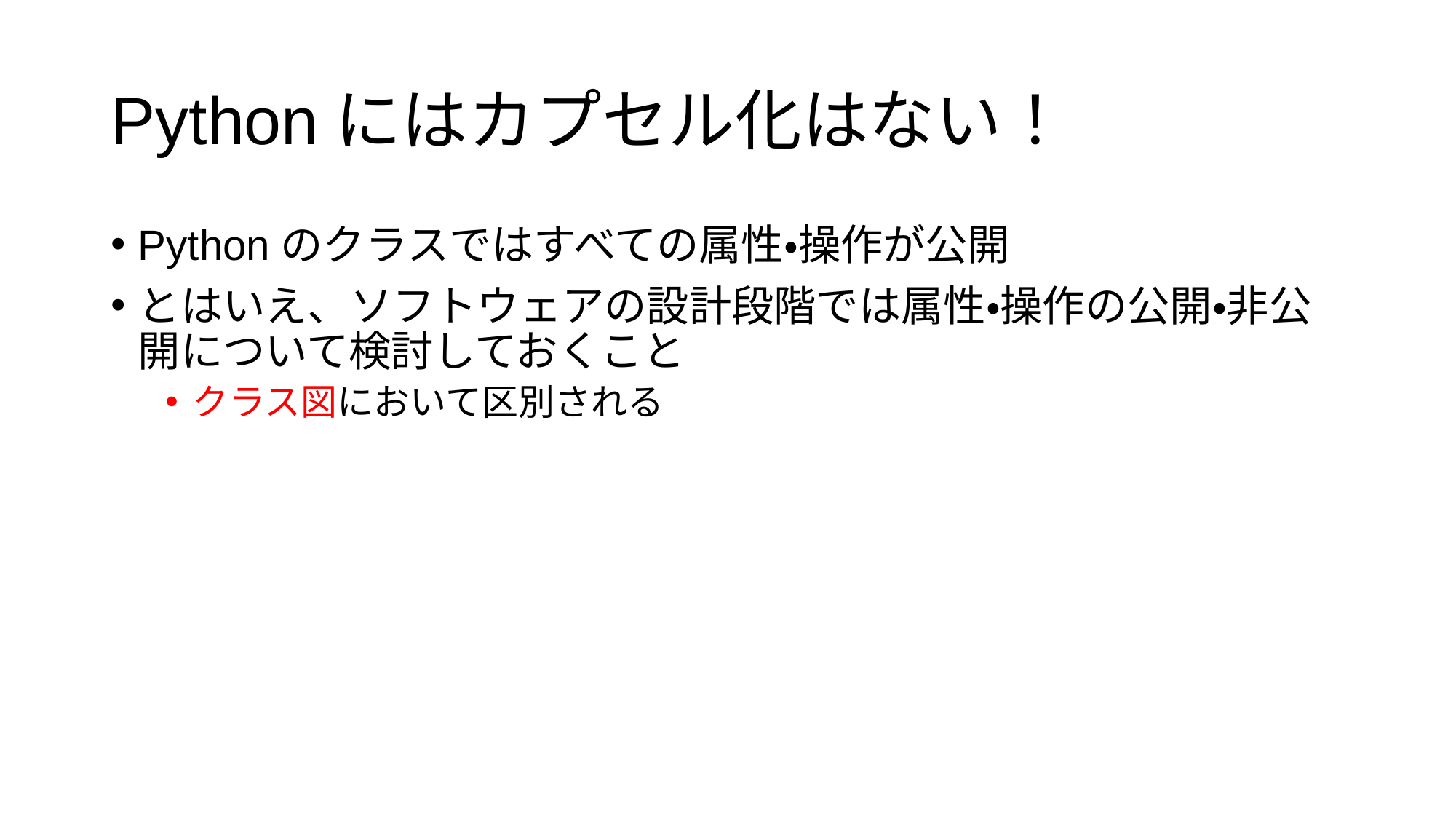

# Pythonにはカプセル化はない！
Pythonのクラスではすべての属性・操作が公開
とはいえ、ソフトウェアの設計段階では属性・操作の公開・非公開について検討しておくこと
クラス図において区別される